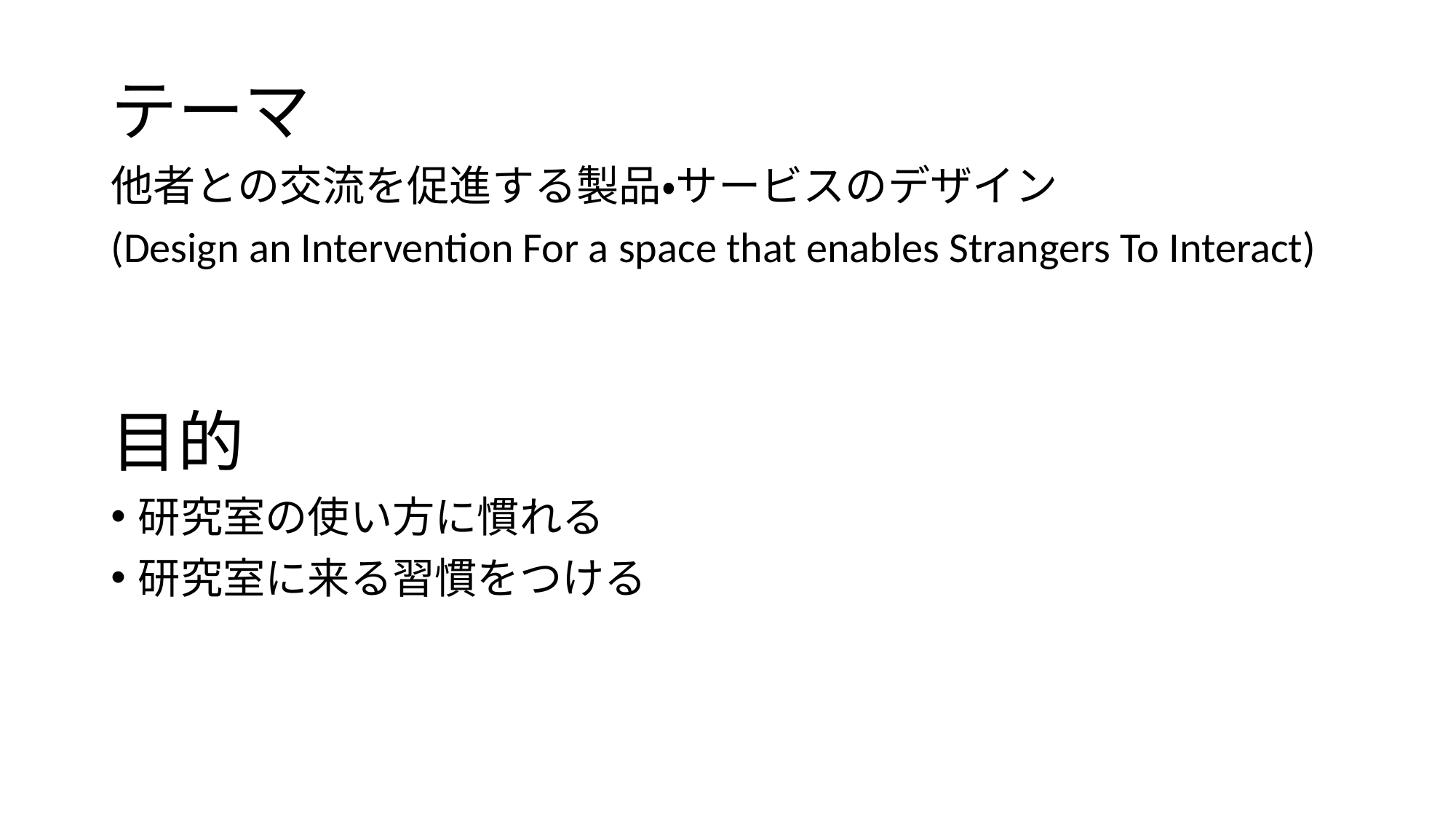

テーマ
他者との交流を促進する製品・サービスのデザイン
(Design an Intervention For a space that enables Strangers To Interact)

目的
研究室の使い方に慣れる
研究室に来る習慣をつける